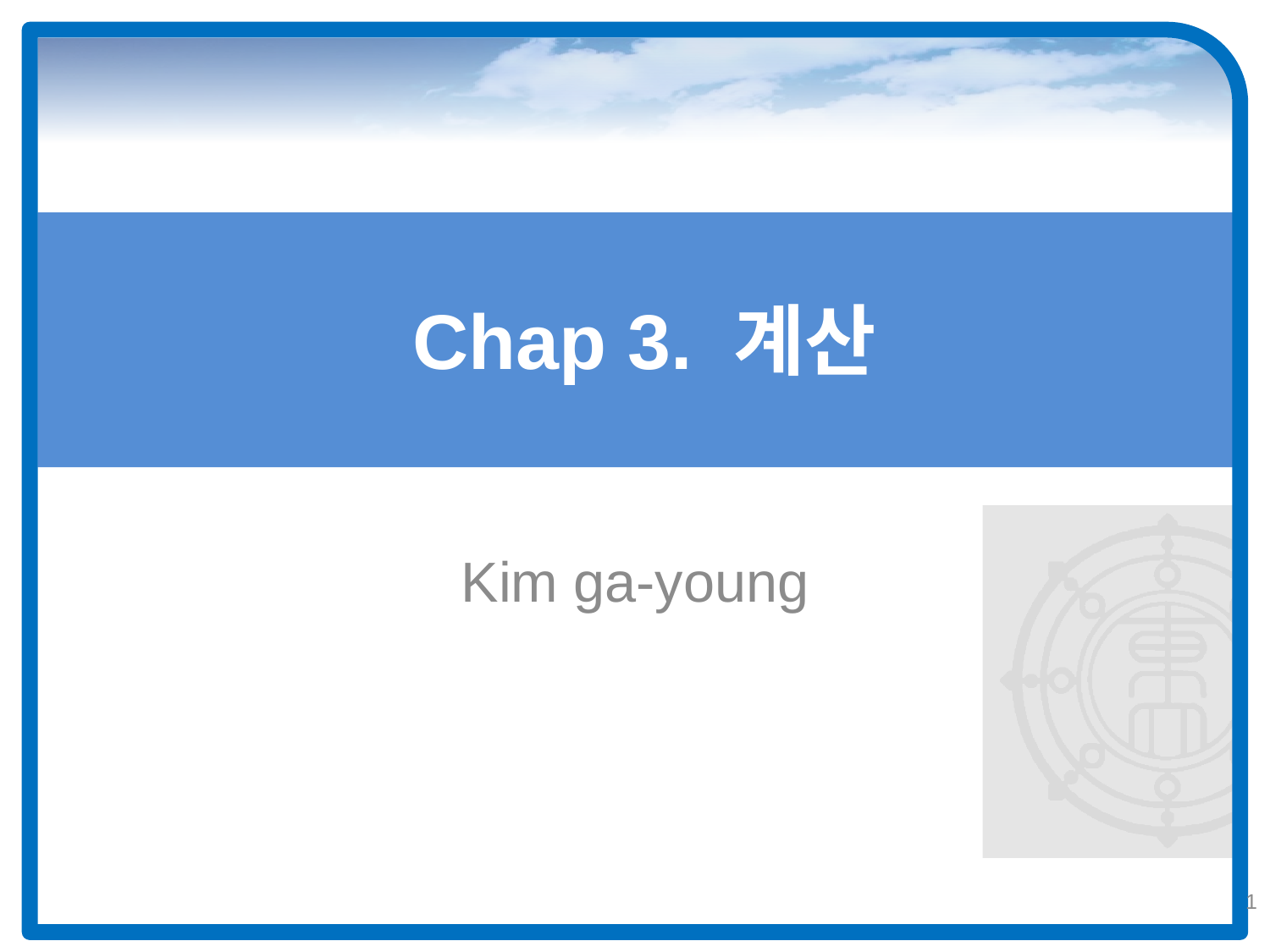

# Chap 3. 계산
Kim ga-young
1